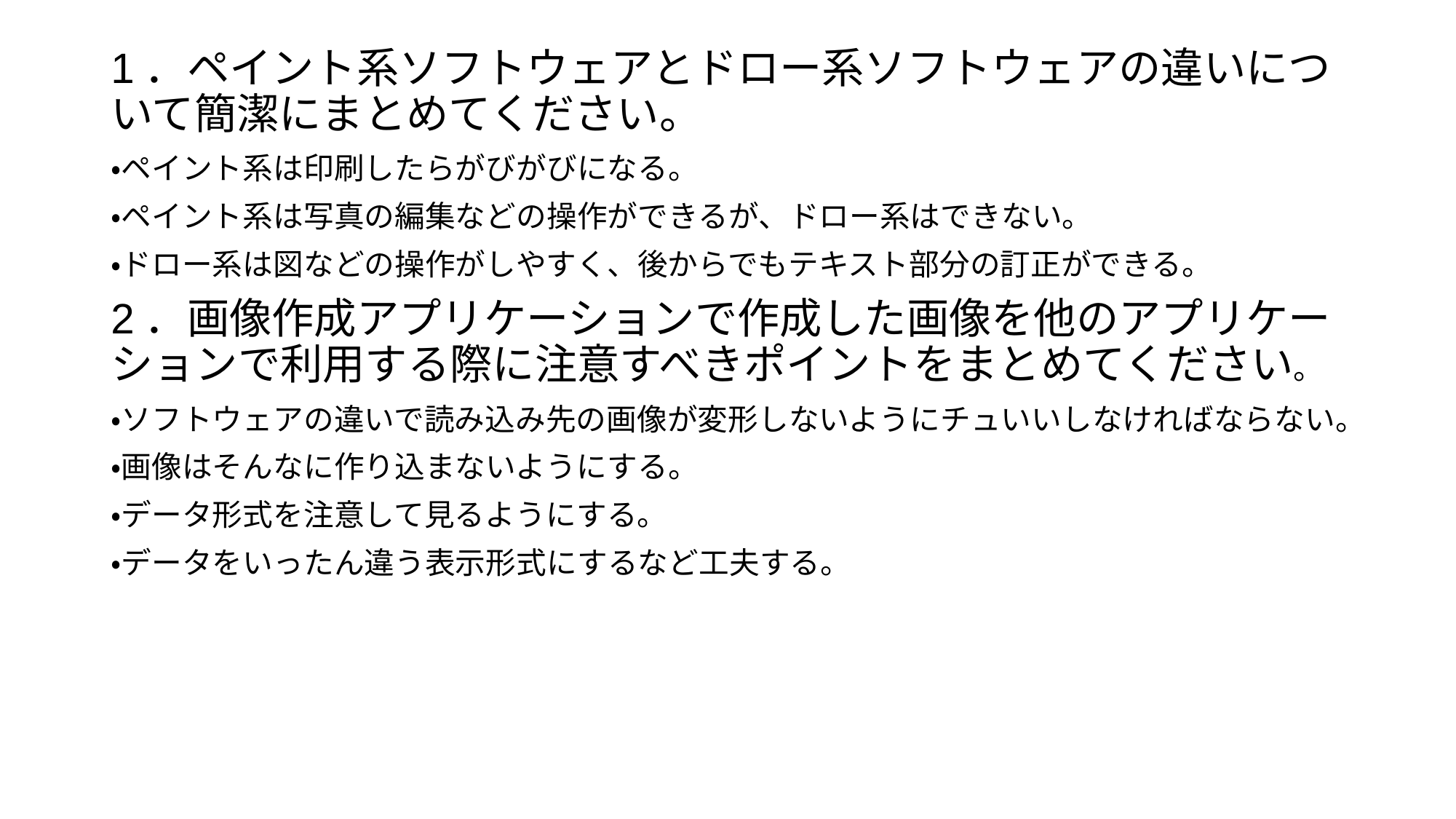

1．ペイント系ソフトウェアとドロー系ソフトウェアの違いについて簡潔にまとめてください。
・ペイント系は印刷したらがびがびになる。
・ペイント系は写真の編集などの操作ができるが、ドロー系はできない。
・ドロー系は図などの操作がしやすく、後からでもテキスト部分の訂正ができる。
2．画像作成アプリケーションで作成した画像を他のアプリケーションで利用する際に注意すべきポイントをまとめてください。
・ソフトウェアの違いで読み込み先の画像が変形しないようにチュいいしなければならない。
・画像はそんなに作り込まないようにする。
・データ形式を注意して見るようにする。
・データをいったん違う表示形式にするなど工夫する。